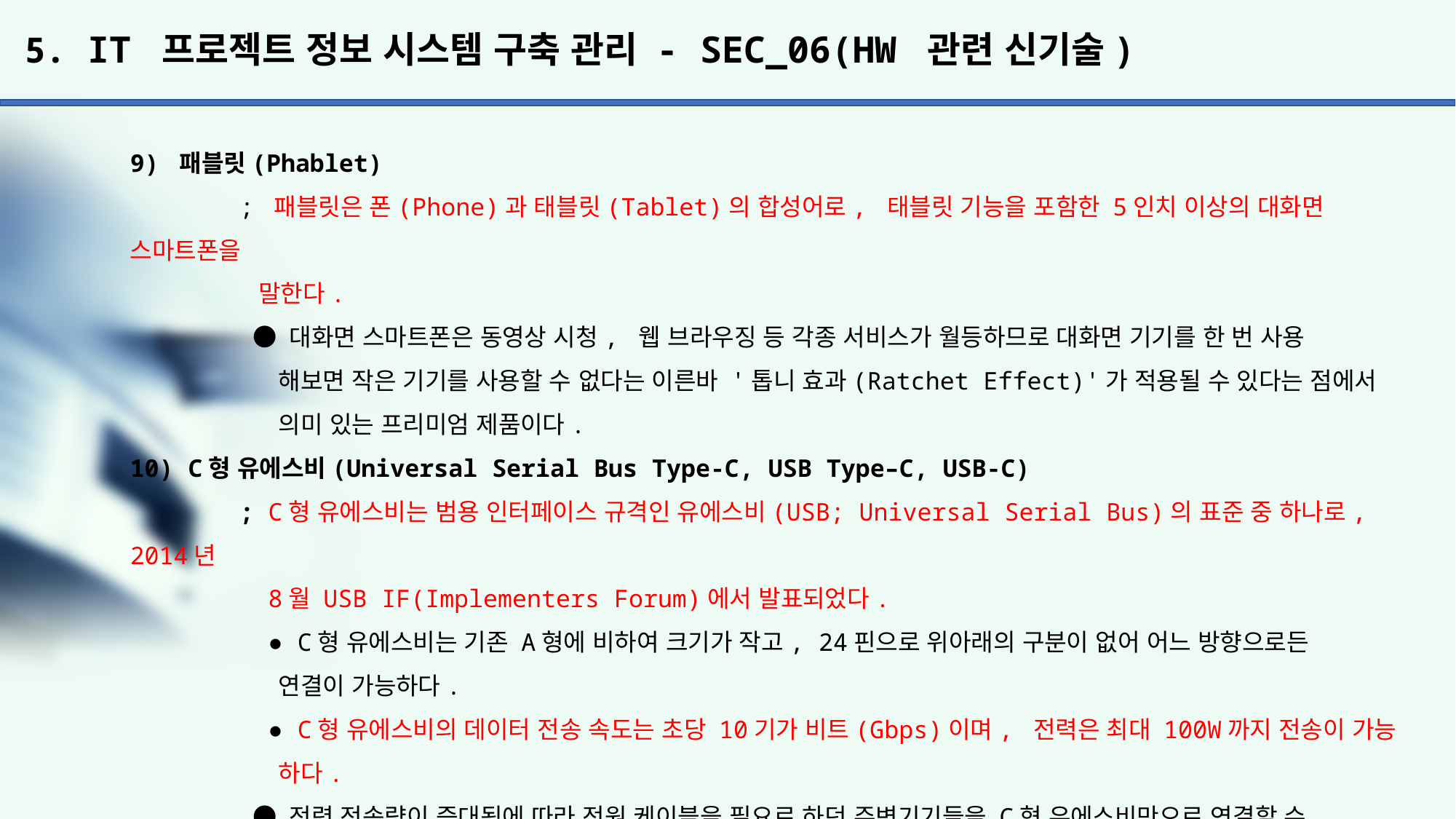

# 5. IT 프로젝트 정보 시스템 구축 관리 - SEC_06(HW 관련 신기술)
9) 패블릿(Phablet)
	; 패블릿은 폰(Phone)과 태블릿(Tablet)의 합성어로, 태블릿 기능을 포함한 5인치 이상의 대화면 스마트폰을
	  말한다.
	  ● 대화면 스마트폰은 동영상 시청, 웹 브라우징 등 각종 서비스가 월등하므로 대화면 기기를 한 번 사용
	     해보면 작은 기기를 사용할 수 없다는 이른바 '톱니 효과(Ratchet Effect)'가 적용될 수 있다는 점에서
	     의미 있는 프리미엄 제품이다.
10) C형 유에스비(Universal Serial Bus Type-C, USB Type–C, USB-C)
	; C형 유에스비는 범용 인터페이스 규격인 유에스비(USB; Universal Serial Bus)의 표준 중 하나로, 2014년
	  8월 USB IF(Implementers Forum)에서 발표되었다.
	  ● C형 유에스비는 기존 A형에 비하여 크기가 작고, 24핀으로 위아래의 구분이 없어 어느 방향으로든
	     연결이 가능하다.
	  ● C형 유에스비의 데이터 전송 속도는 초당 10기가 비트(Gbps)이며, 전력은 최대 100W까지 전송이 가능
	     하다.
	  ● 전력 전송량이 증대됨에 따라 전원 케이블을 필요로 하던 주변기기들을 C형 유에스비만으로 연결할 수
	     있게 되면서 기기 간 연결의 편의성이 증대되었다.